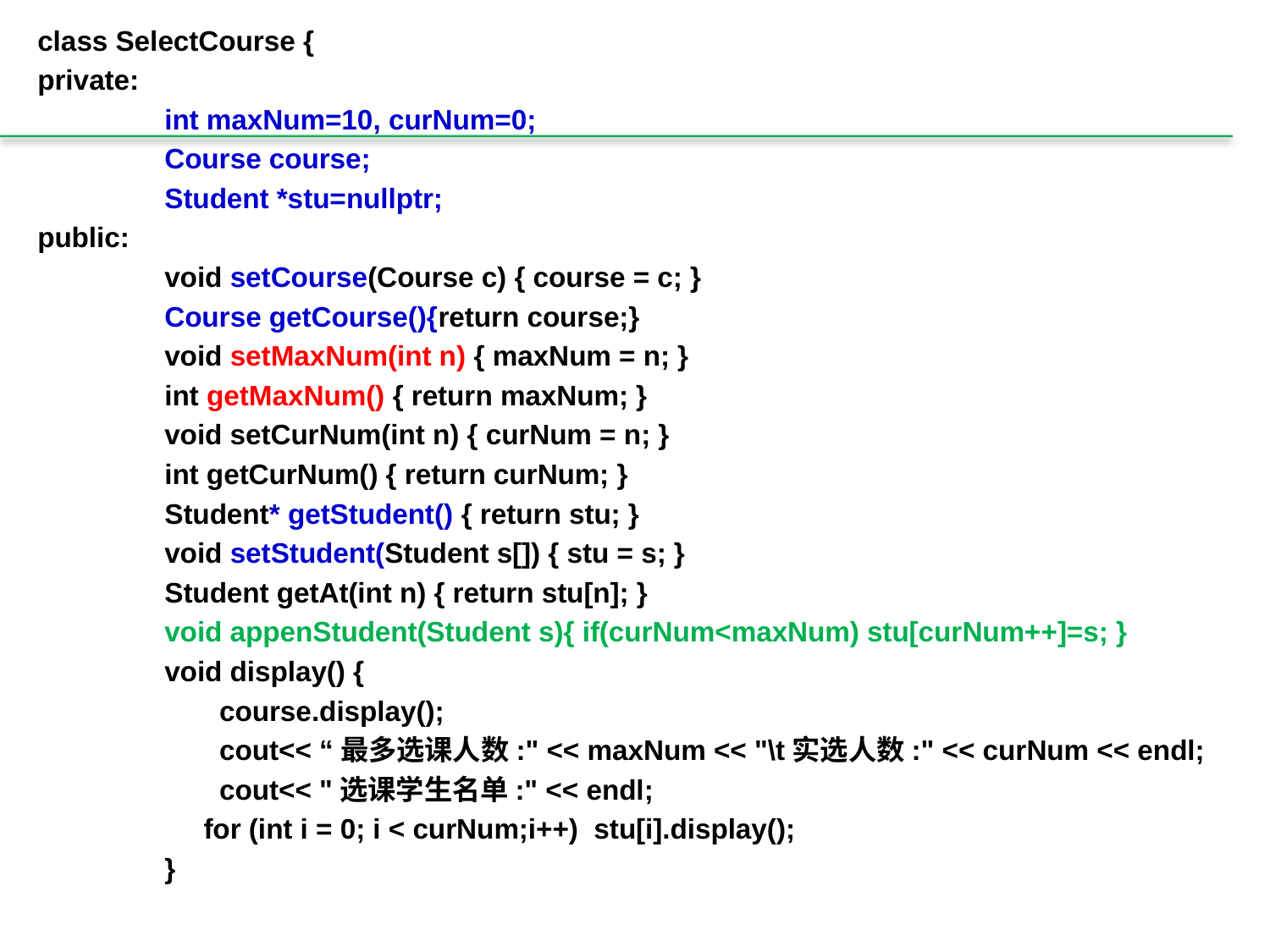

class SelectCourse {
private:
	int maxNum=10, curNum=0;
	Course course;
	Student *stu=nullptr;
public:
	void setCourse(Course c) { course = c; }
	Course getCourse(){return course;}
	void setMaxNum(int n) { maxNum = n; }
	int getMaxNum() { return maxNum; }
	void setCurNum(int n) { curNum = n; }
	int getCurNum() { return curNum; }
  	Student* getStudent() { return stu; }
	void setStudent(Student s[]) { stu = s; }
	Student getAt(int n) { return stu[n]; }
	void appenStudent(Student s){ if(curNum<maxNum) stu[curNum++]=s; }
	void display() {
	       course.display();
	       cout<< “最多选课人数:" << maxNum << "\t实选人数:" << curNum << endl;
	       cout<< "选课学生名单:" << endl;
	     for (int i = 0; i < curNum;i++)  stu[i].display();
	}